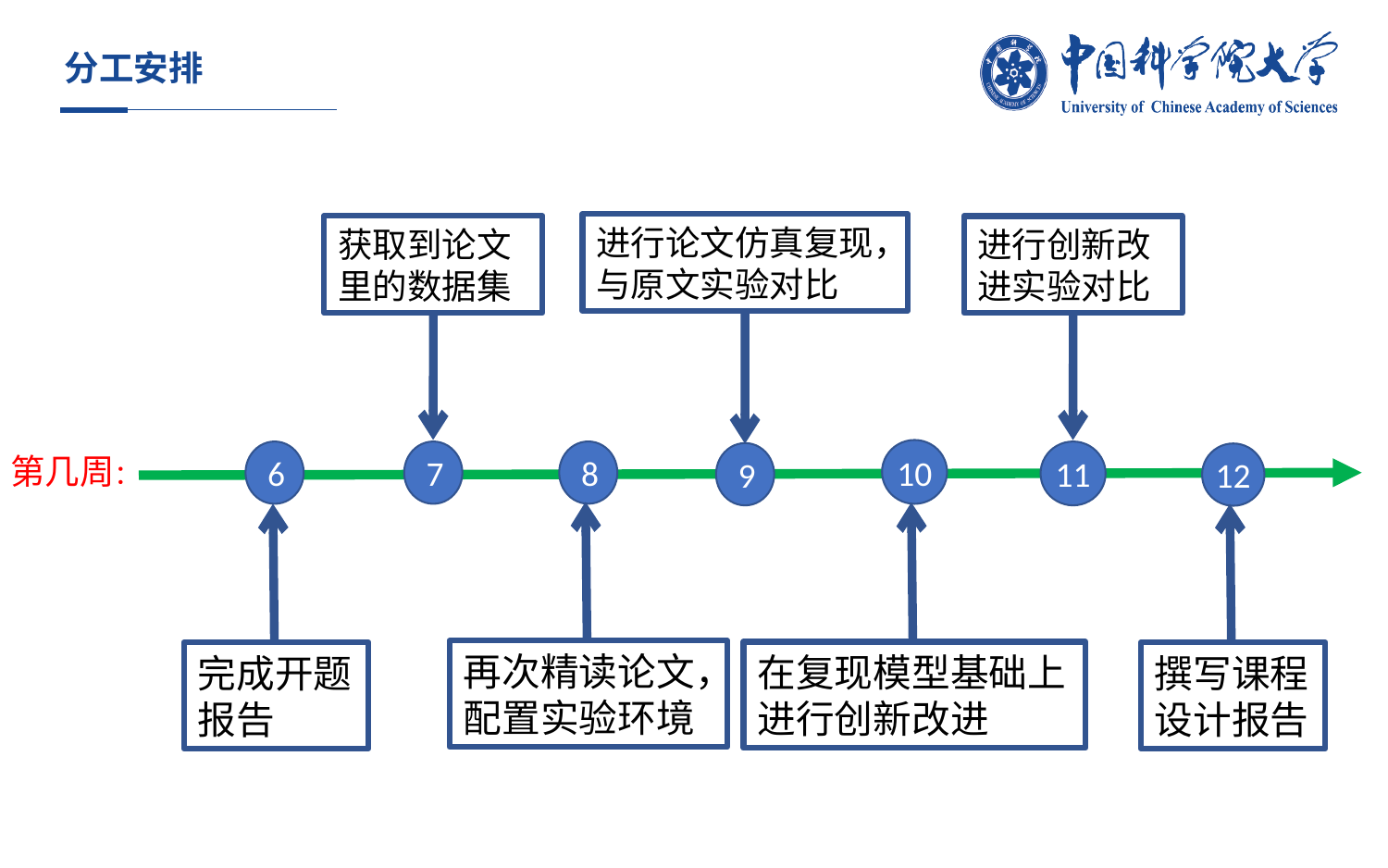

# 分工安排
进行论文仿真复现，与原文实验对比
获取到论文里的数据集
进行创新改进实验对比
10
8
11
6
7
第几周：
9
12
再次精读论文，配置实验环境
在复现模型基础上进行创新改进
完成开题报告
撰写课程设计报告